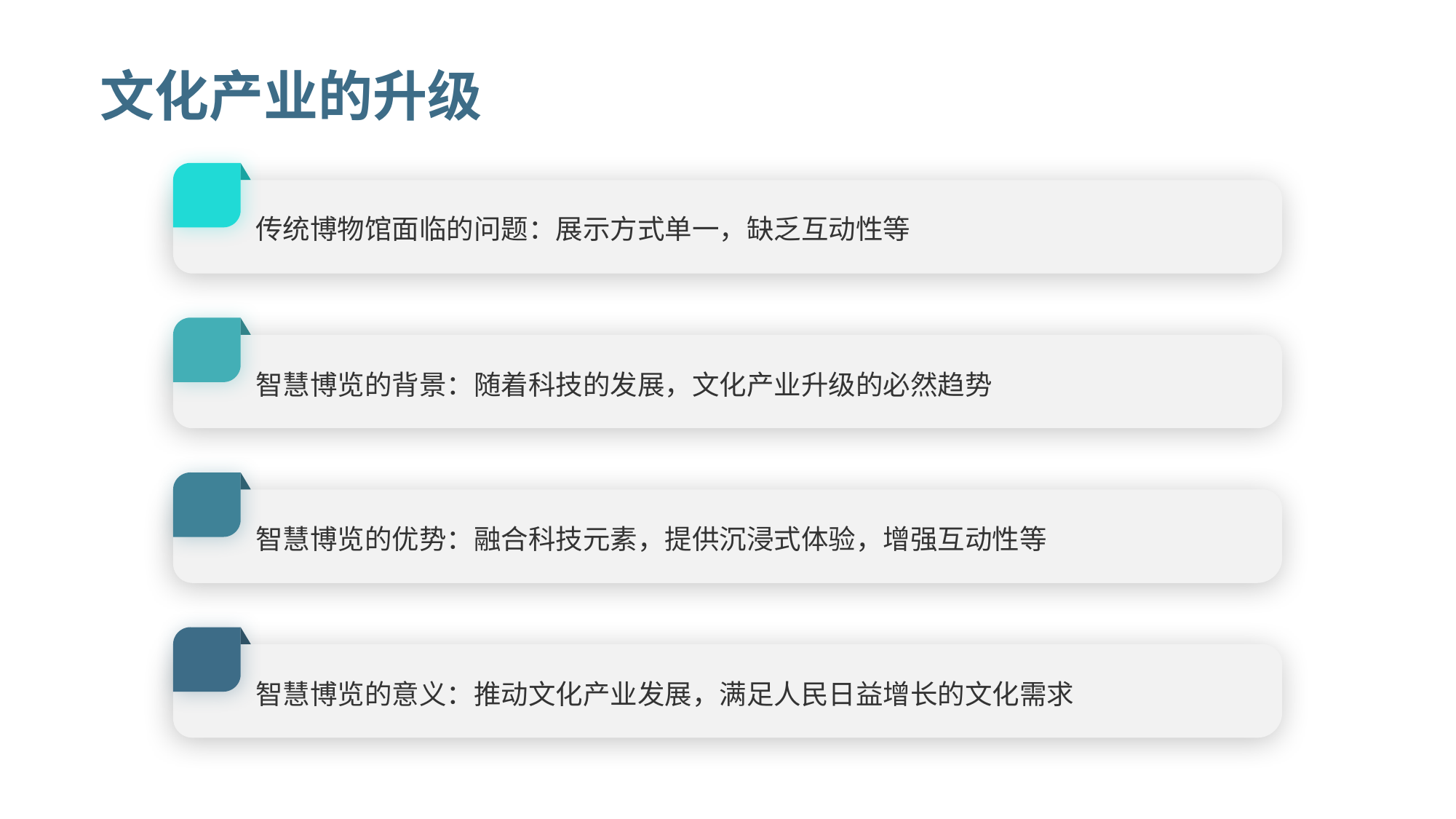

# 文化产业的升级

传统博物馆面临的问题：展示方式单一，缺乏互动性等

智慧博览的背景：随着科技的发展，文化产业升级的必然趋势

智慧博览的优势：融合科技元素，提供沉浸式体验，增强互动性等

智慧博览的意义：推动文化产业发展，满足人民日益增长的文化需求